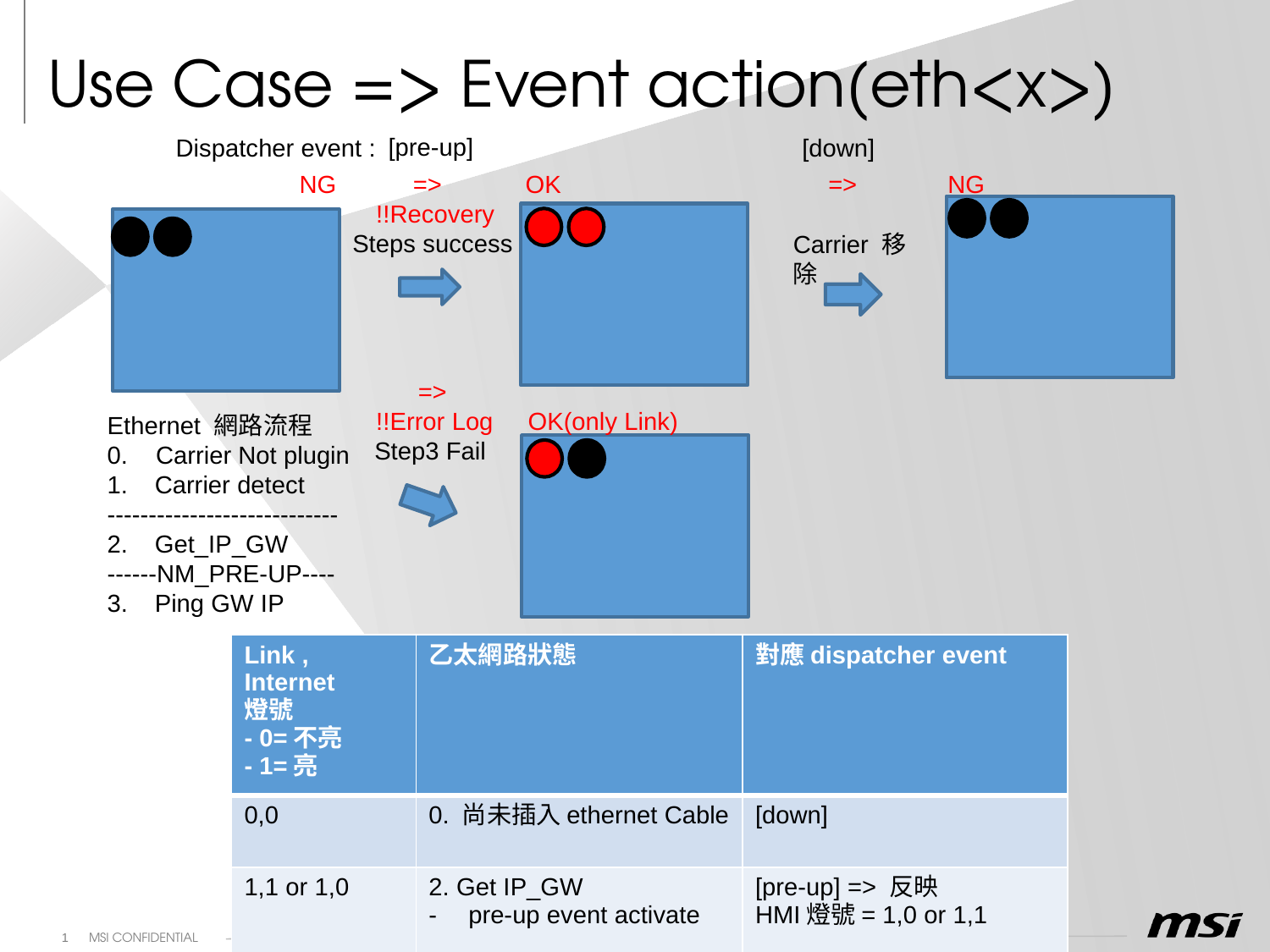

# Use Case => Event action(eth<x>)
[pre-up]
[down]
Dispatcher event :
NG           =>            OK		   =>             NG
           !!Recovery

                 =>
           !!Error Log     OK(only Link)

Steps success

Carrier 移除
Ethernet 網路流程
0.    Carrier Not plugin
Carrier detect
----------------------------
Get_IP_GW
------NM_PRE-UP----
Ping GW IP
Step3 Fail

| Link , Internet 燈號 - 0=不亮 - 1=亮 | 乙太網路狀態 | 對應dispatcher event |
| --- | --- | --- |
| 0,0 | 0. 尚未插入ethernet Cable | [down] |
| 1,1 or 1,0 | 2. Get IP\_GW pre-up event activate | [pre-up] => 反映 HMI燈號= 1,0 or 1,1 |
1